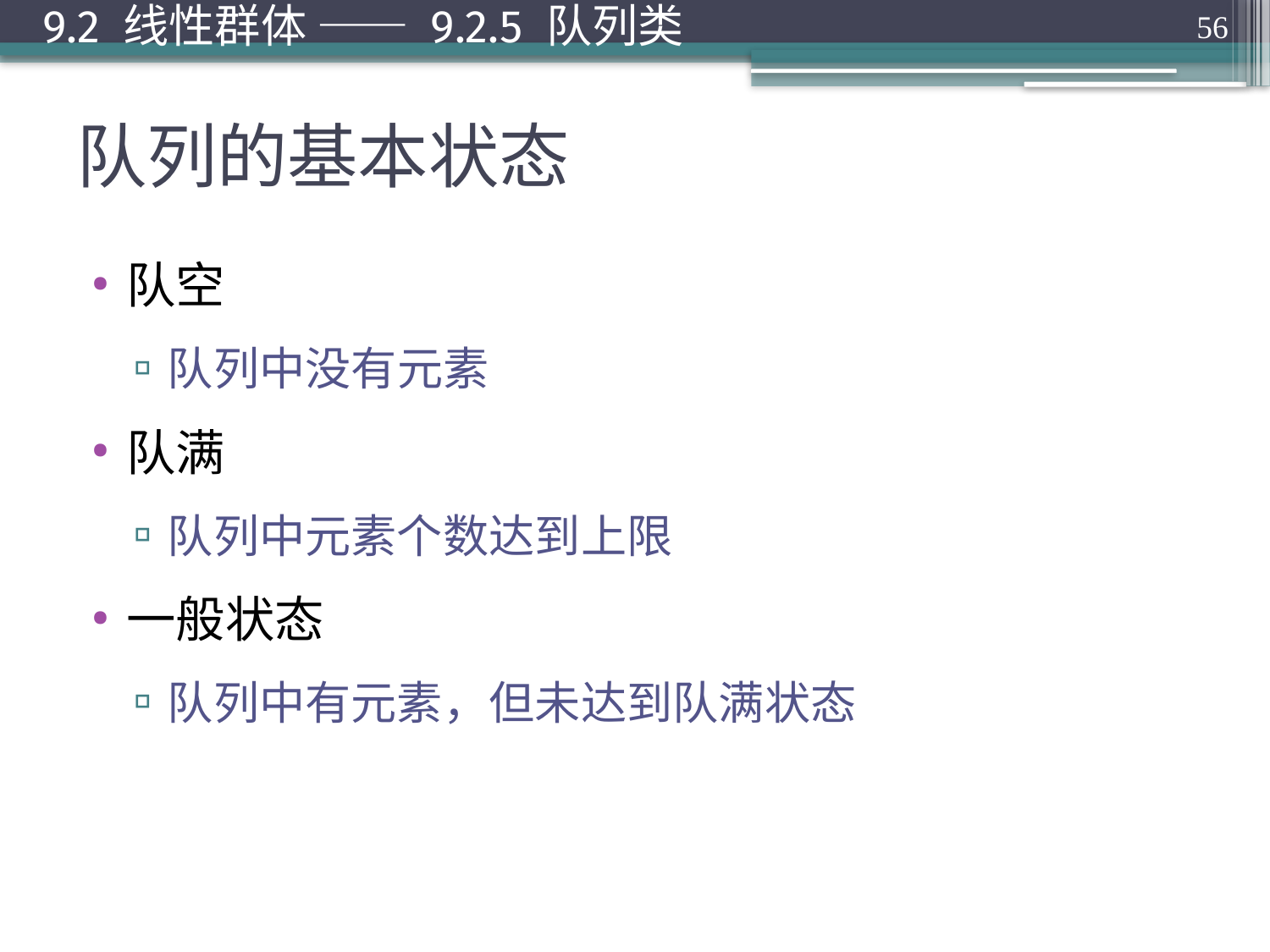

9.2 线性群体 —— 9.2.5 队列类
56
# 队列的基本状态
队空
队列中没有元素
队满
队列中元素个数达到上限
一般状态
队列中有元素，但未达到队满状态